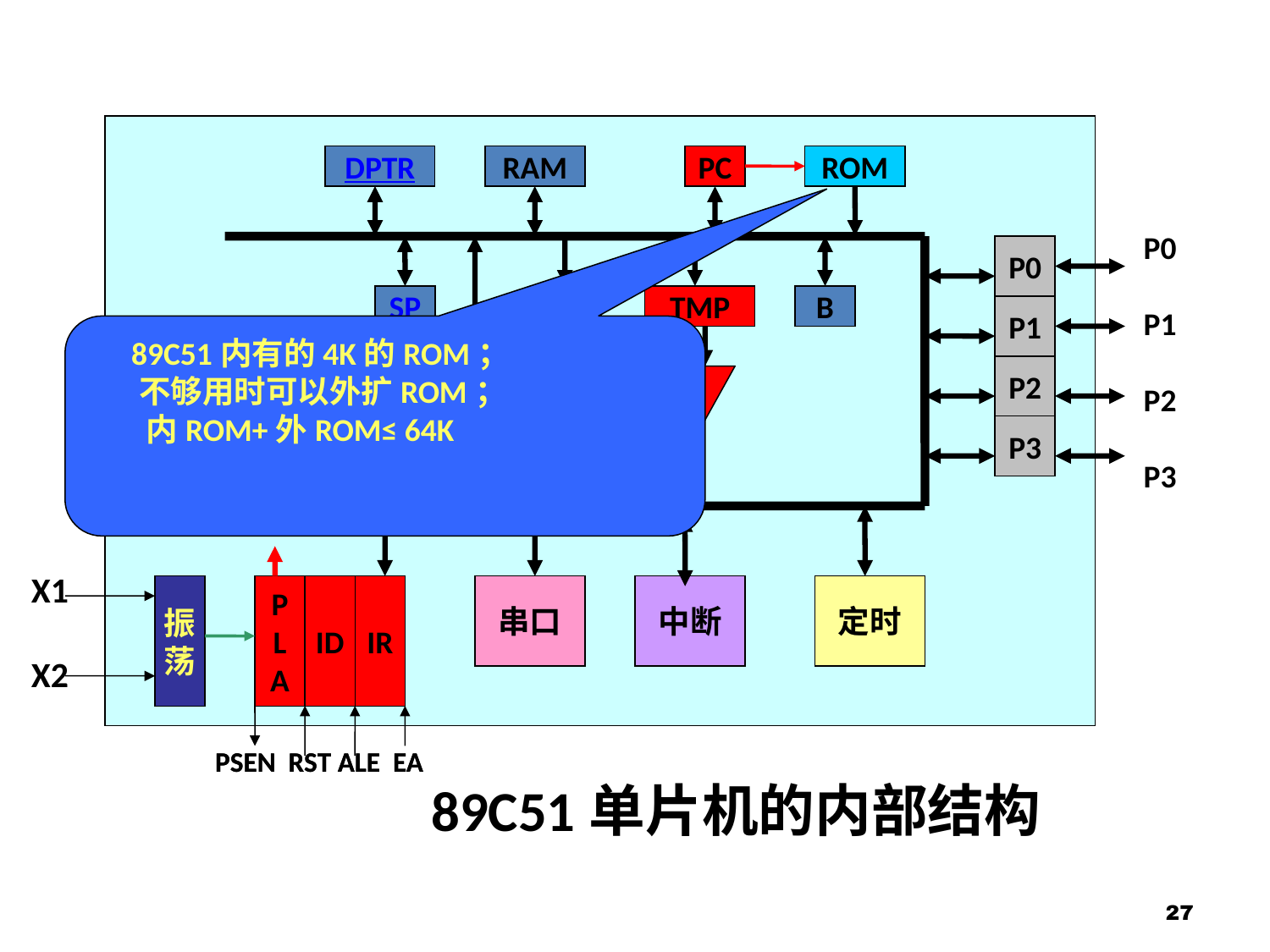

89C51单片机的内部结构

DPTR
RAM
PC
ROM

P0

P0

P1

P2

P3

SP
A
TMP
B
P1
      89C51内有的4K的ROM；
      不够用时可以外扩ROM；
       内ROM+外ROM≤ 64K

P2

PSW
P3

X1

X2
振
荡
P
L
A
ID
IR
串口
中断
定时

   PSEN  RST ALE  EA
   PSEN  RST ALE  EA
27